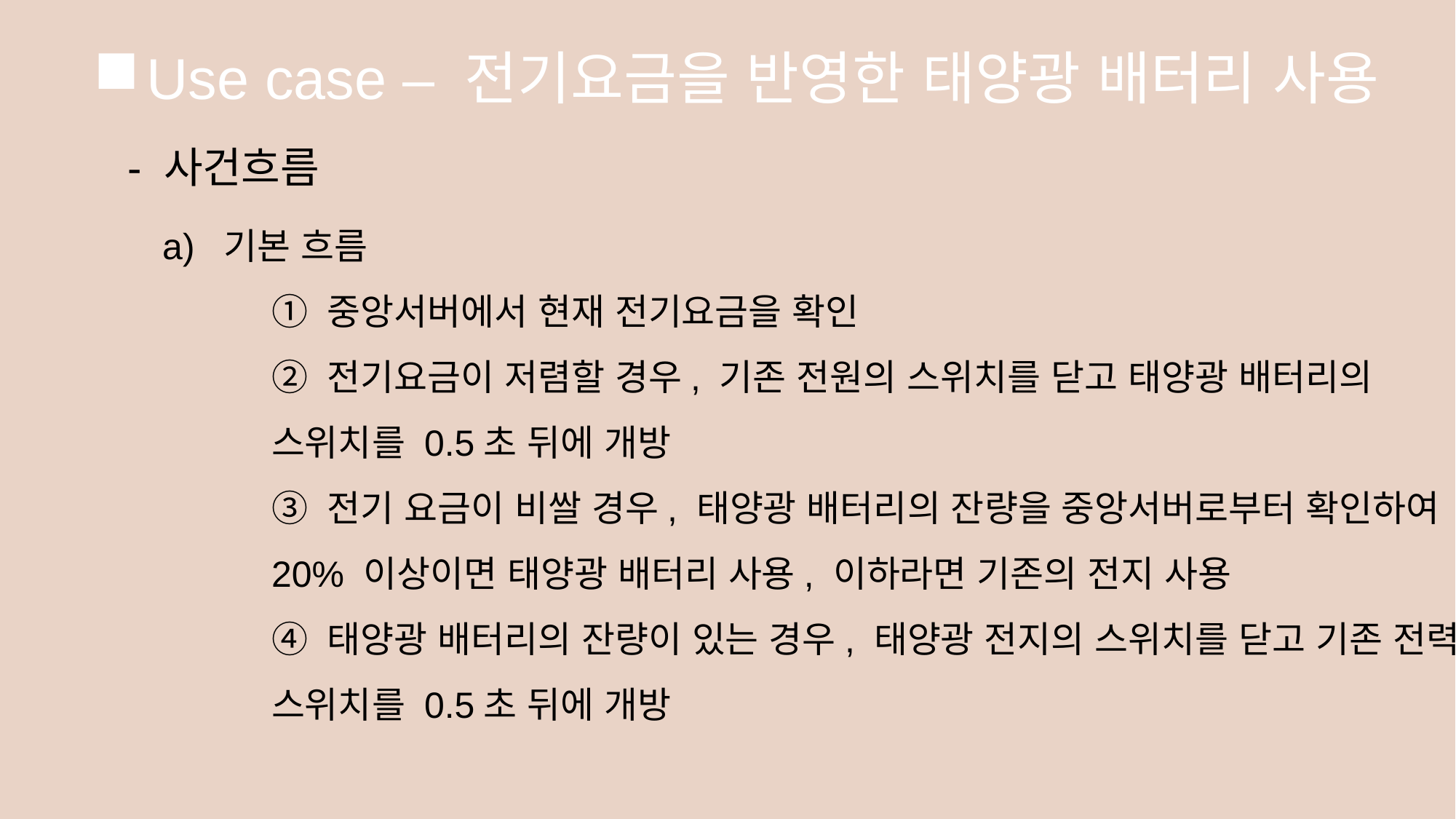

# Use case – 전기요금을 반영한 태양광 배터리 사용

- 사건흐름
기본 흐름
	① 중앙서버에서 현재 전기요금을 확인
	② 전기요금이 저렴할 경우, 기존 전원의 스위치를 닫고 태양광 배터리의
	스위치를 0.5초 뒤에 개방
	③ 전기 요금이 비쌀 경우, 태양광 배터리의 잔량을 중앙서버로부터 확인하여
	20% 이상이면 태양광 배터리 사용, 이하라면 기존의 전지 사용
	④ 태양광 배터리의 잔량이 있는 경우, 태양광 전지의 스위치를 닫고 기존 전력
	스위치를 0.5초 뒤에 개방